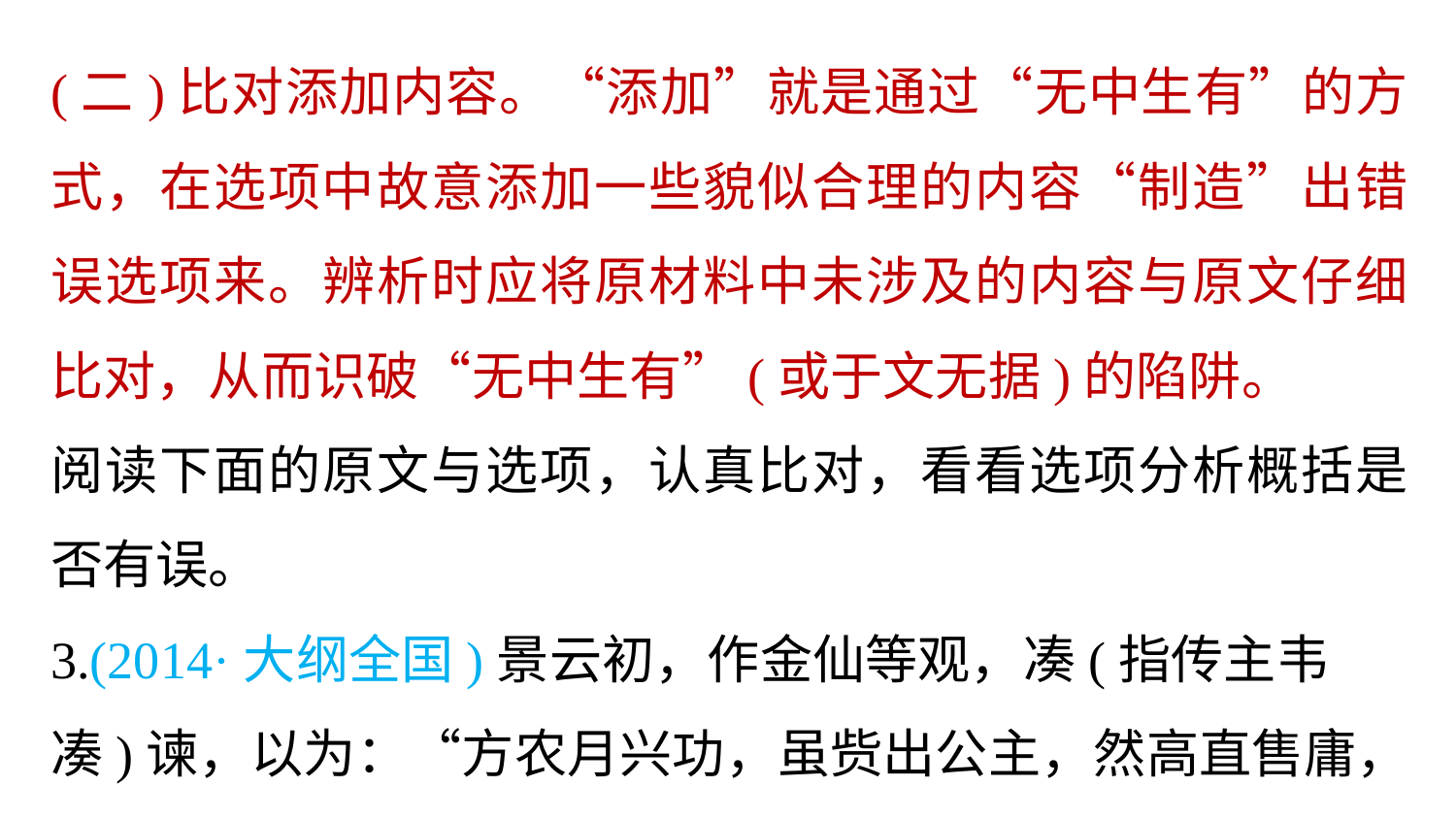

(二)比对添加内容。“添加”就是通过“无中生有”的方式，在选项中故意添加一些貌似合理的内容“制造”出错误选项来。辨析时应将原材料中未涉及的内容与原文仔细比对，从而识破“无中生有”(或于文无据)的陷阱。
阅读下面的原文与选项，认真比对，看看选项分析概括是否有误。
3.(2014·大纲全国)景云初，作金仙等观，凑(指传主韦凑)谏，以为：“方农月兴功，虽赀出公主，然高直售庸，则农人